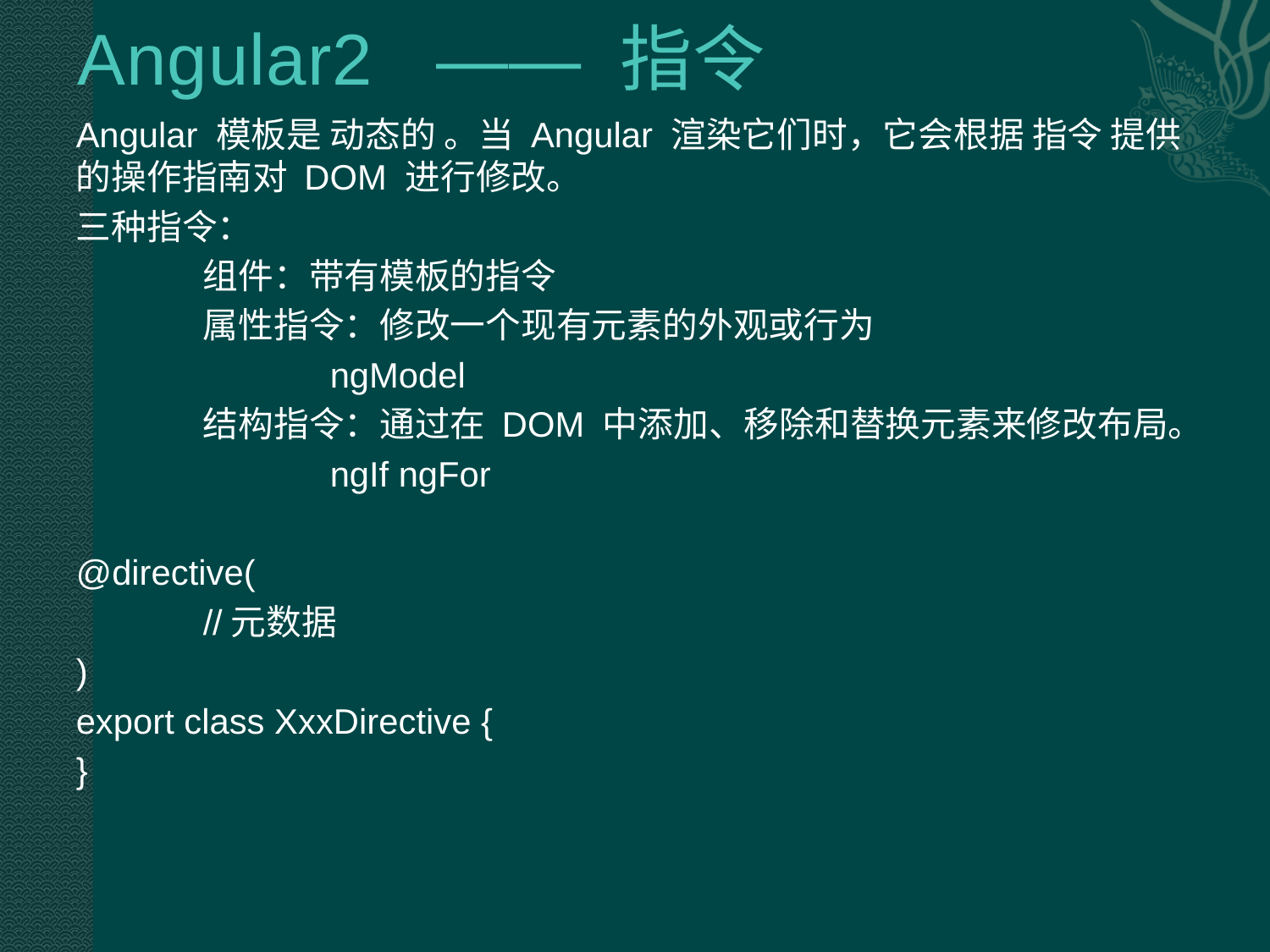

# Angular2   —— 指令
Angular 模板是 动态的 。当 Angular 渲染它们时，它会根据 指令 提供的操作指南对 DOM 进行修改。
三种指令：
	组件：带有模板的指令
	属性指令：修改一个现有元素的外观或行为
		ngModel
	结构指令：通过在 DOM 中添加、移除和替换元素来修改布局。
		ngIf ngFor

@directive(
	//元数据
)
export class XxxDirective {
}